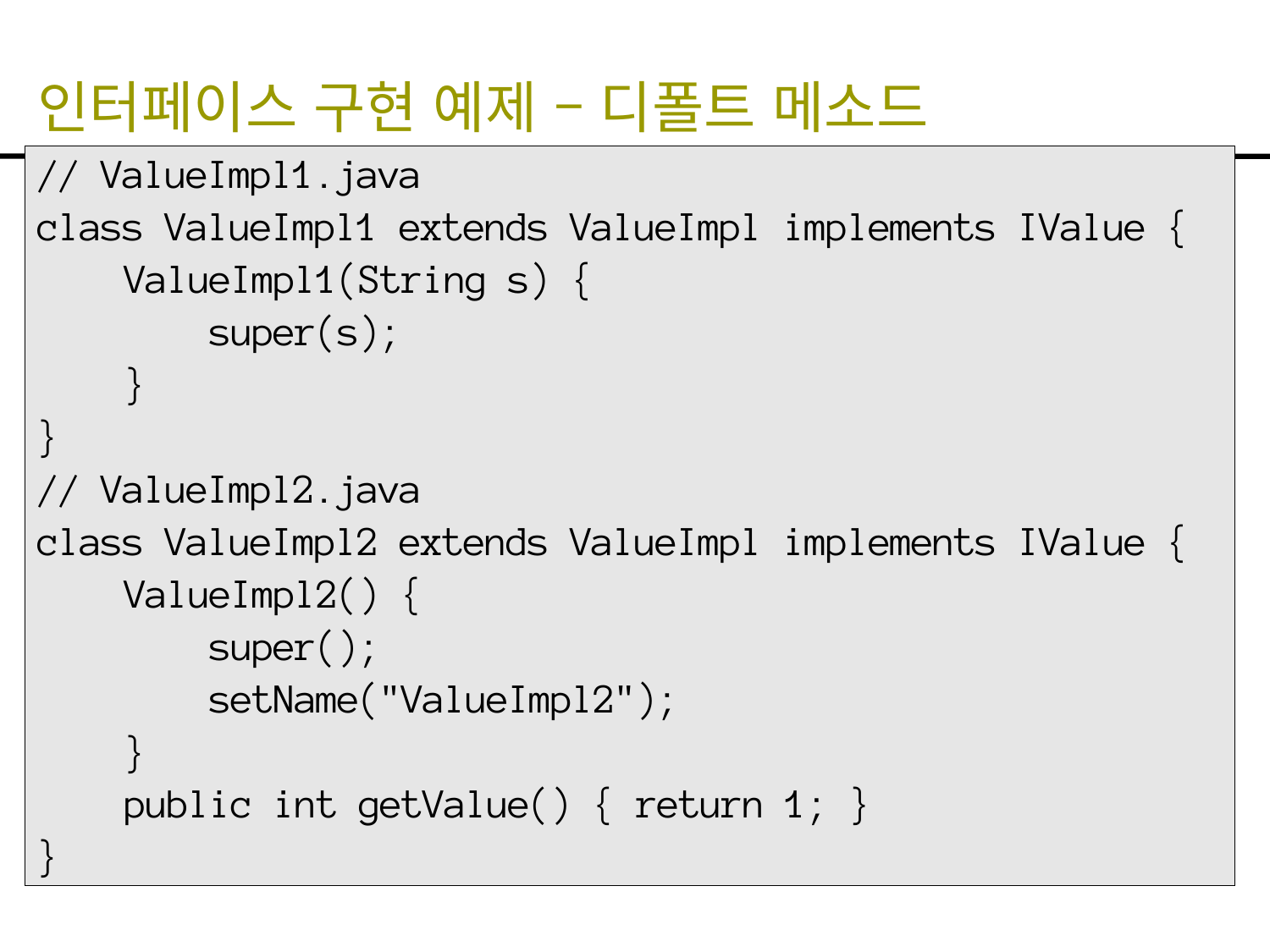

# 인터페이스 구현 예제 – 디폴트 메소드
// ValueImpl1.java
class ValueImpl1 extends ValueImpl implements IValue {
    ValueImpl1(String s) {
        super(s);
    }
}
// ValueImpl2.java
class ValueImpl2 extends ValueImpl implements IValue {
    ValueImpl2() {
        super();
        setName("ValueImpl2");
    }
    public int getValue() { return 1; }
}